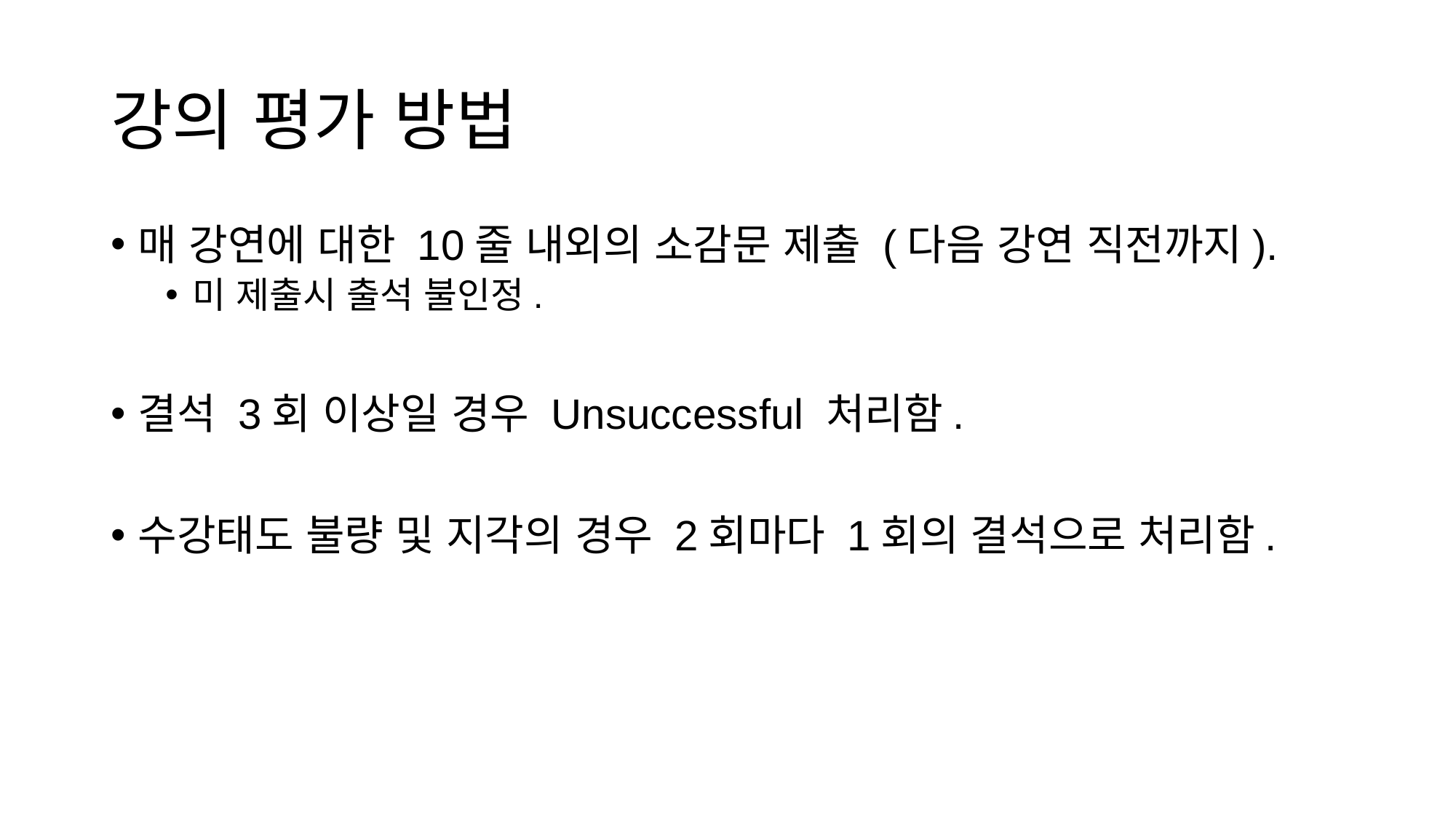

# 강의 평가 방법
매 강연에 대한 10줄 내외의 소감문 제출 (다음 강연 직전까지).
미 제출시 출석 불인정.

결석 3회 이상일 경우 Unsuccessful 처리함.

수강태도 불량 및 지각의 경우 2회마다 1회의 결석으로 처리함.